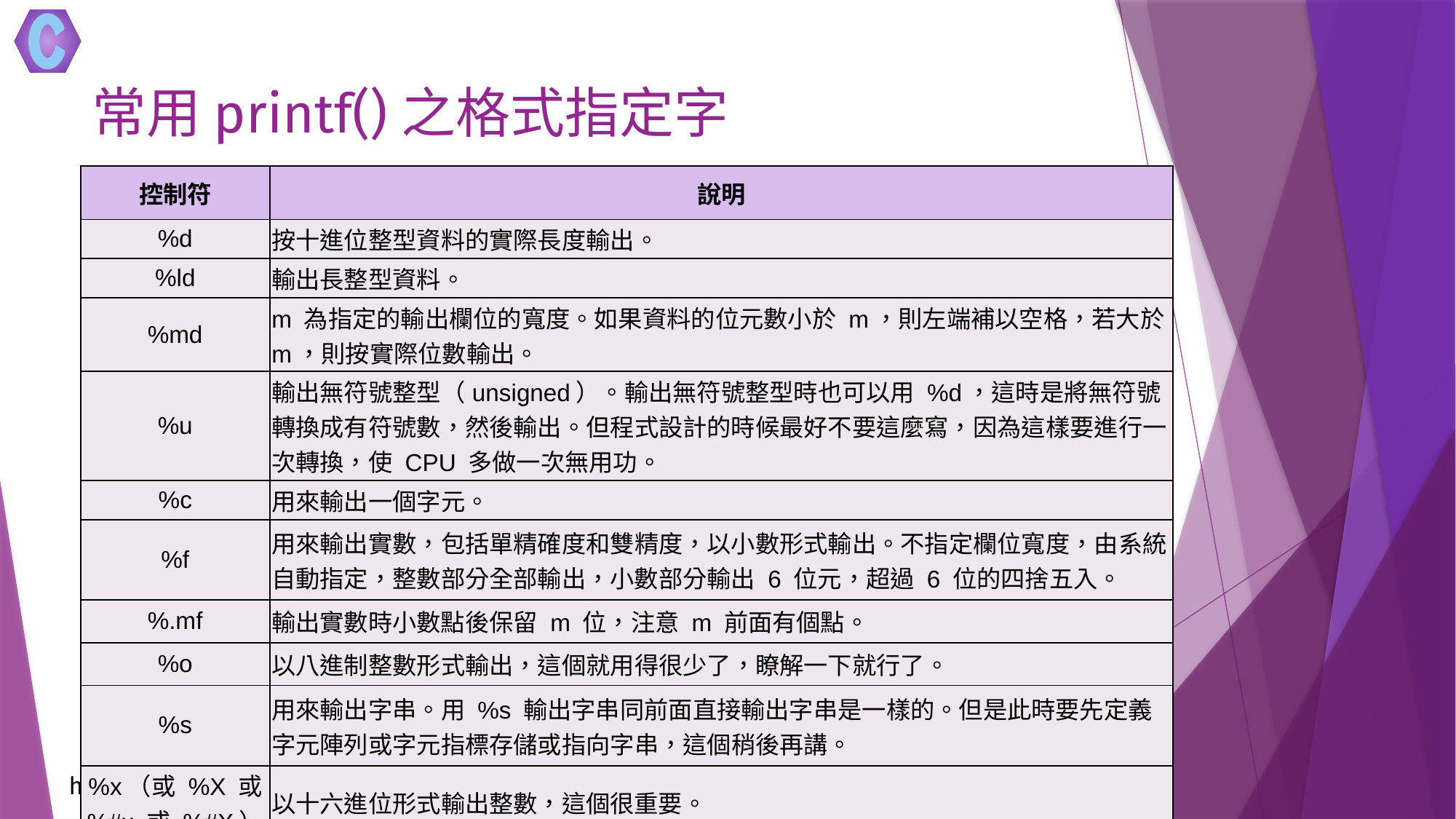

# 常用printf()之格式指定字
| 控制符 | 說明 |
| --- | --- |
| %d | 按十進位整型資料的實際長度輸出。 |
| %ld | 輸出長整型資料。 |
| %md | m 為指定的輸出欄位的寬度。如果資料的位元數小於 m，則左端補以空格，若大於 m，則按實際位數輸出。 |
| %u | 輸出無符號整型（unsigned）。輸出無符號整型時也可以用 %d，這時是將無符號轉換成有符號數，然後輸出。但程式設計的時候最好不要這麼寫，因為這樣要進行一次轉換，使 CPU 多做一次無用功。 |
| %c | 用來輸出一個字元。 |
| %f | 用來輸出實數，包括單精確度和雙精度，以小數形式輸出。不指定欄位寬度，由系統自動指定，整數部分全部輸出，小數部分輸出 6 位元，超過 6 位的四捨五入。 |
| %.mf | 輸出實數時小數點後保留 m 位，注意 m 前面有個點。 |
| %o | 以八進制整數形式輸出，這個就用得很少了，瞭解一下就行了。 |
| %s | 用來輸出字串。用 %s 輸出字串同前面直接輸出字串是一樣的。但是此時要先定義字元陣列或字元指標存儲或指向字串，這個稍後再講。 |
| %x（或 %X 或 %#x 或 %#X） | 以十六進位形式輸出整數，這個很重要。 |